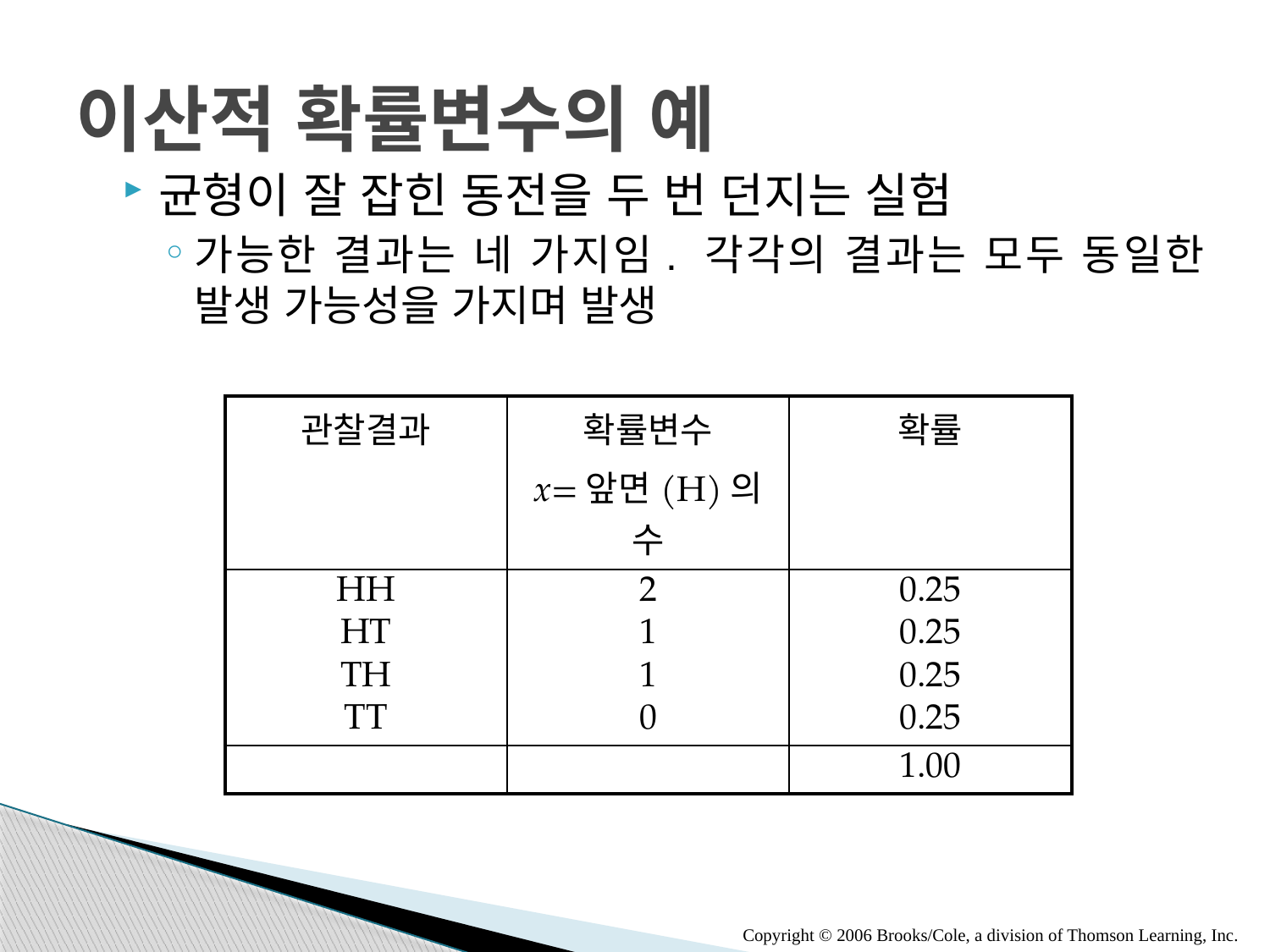

# 이산적 확률변수의 예
균형이 잘 잡힌 동전을 두 번 던지는 실험
가능한 결과는 네 가지임. 각각의 결과는 모두 동일한 발생 가능성을 가지며 발생
| 관찰결과 | 확률변수 x=앞면(H)의 수 | 확률 |
| --- | --- | --- |
| HH HT TH TT | 2 1 1 0 | 0.25 0.25 0.25 0.25 |
|  |  | 1.00 |